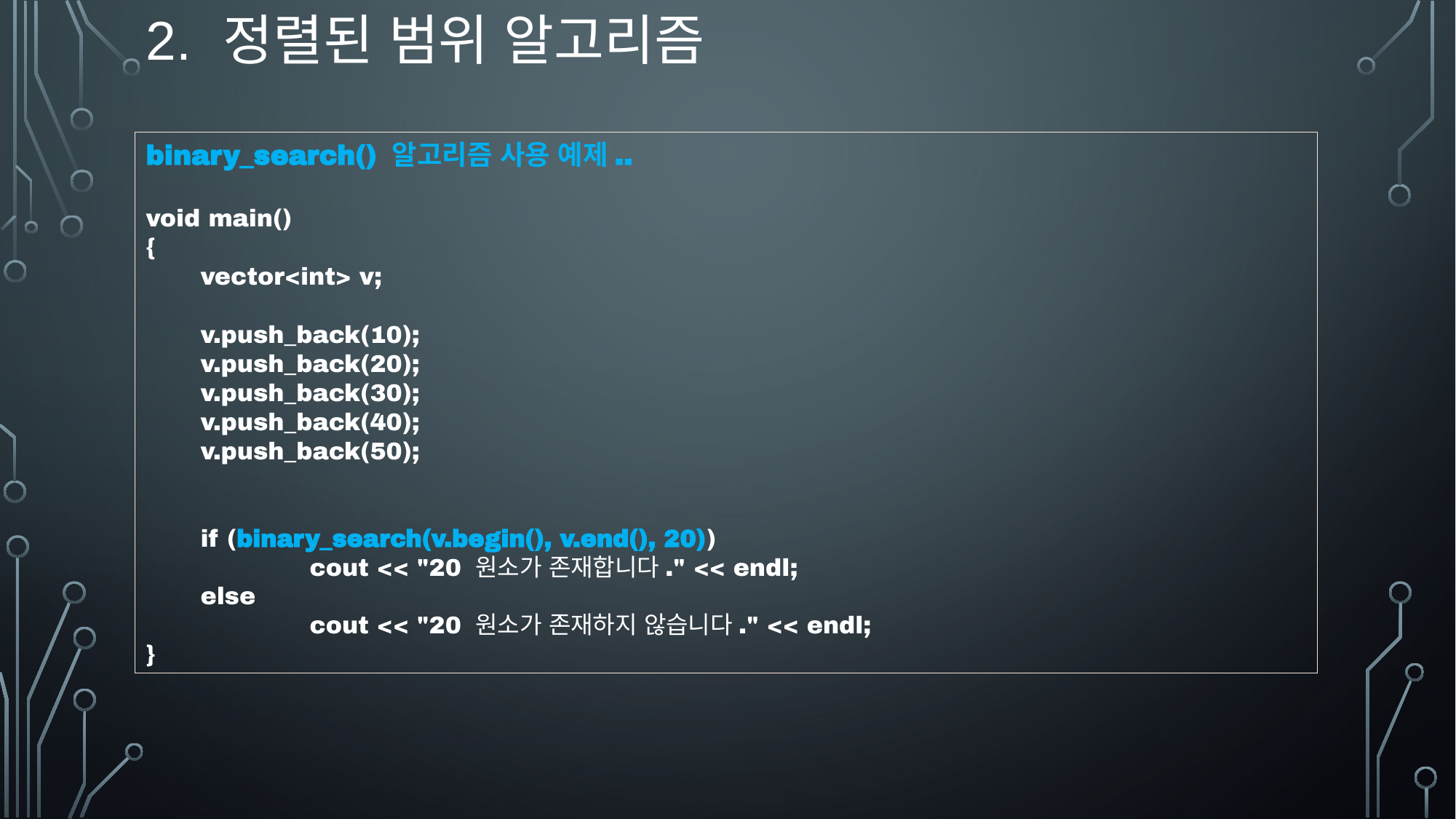

# 2. 정렬된 범위 알고리즘
binary_search() 알고리즘 사용 예제..

void main()
{
vector<int> v;

v.push_back(10);
v.push_back(20);
v.push_back(30);
v.push_back(40);
v.push_back(50);

if (binary_search(v.begin(), v.end(), 20))
	cout << "20 원소가 존재합니다." << endl;
else
	cout << "20 원소가 존재하지 않습니다." << endl;
}